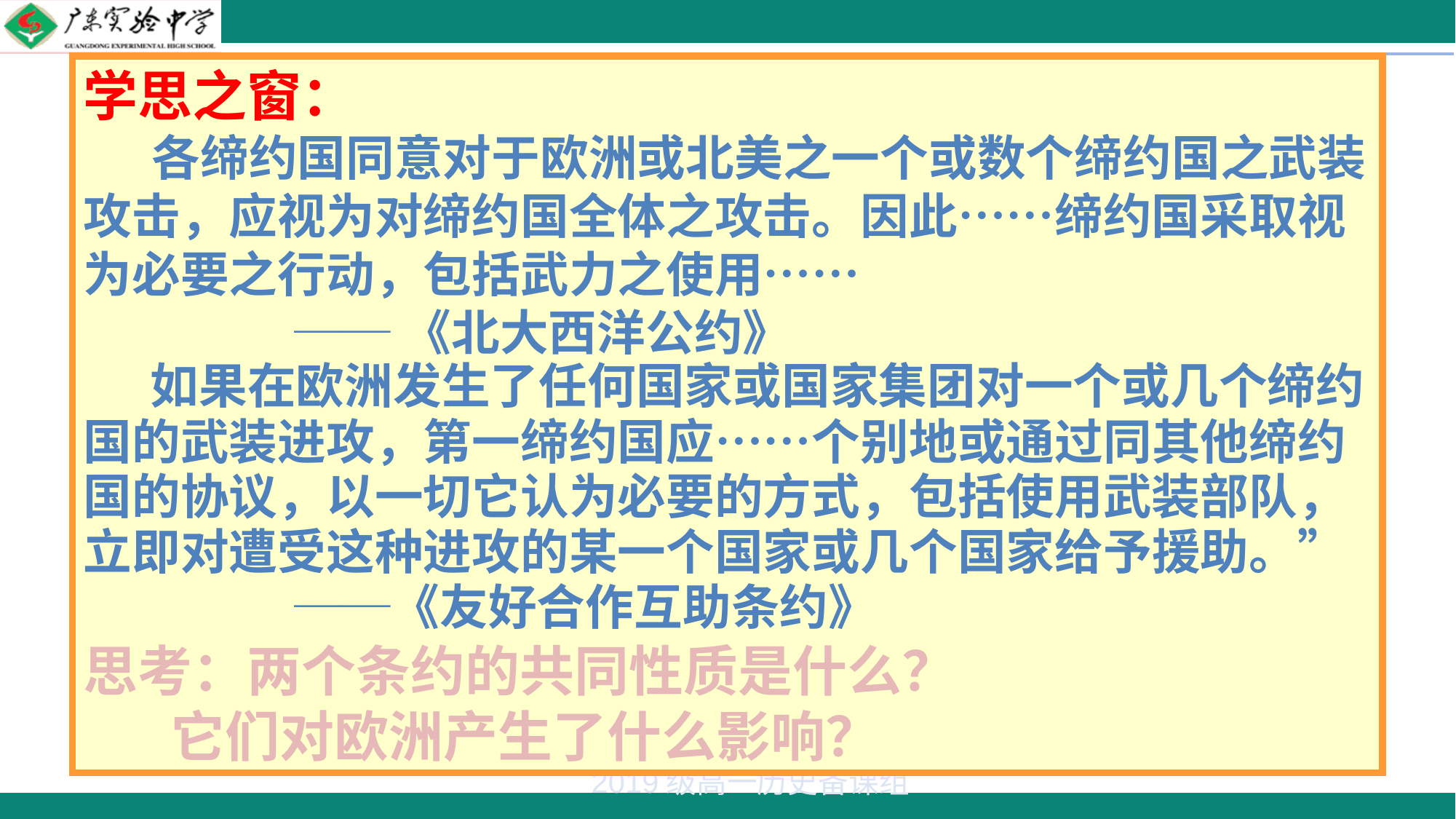

学思之窗：
          各缔约国同意对于欧洲或北美之一个或数个缔约国之武装攻击，应视为对缔约国全体之攻击。因此……缔约国采取视为必要之行动，包括武力之使用……
                   ──《北大西洋公约》
     如果在欧洲发生了任何国家或国家集团对一个或几个缔约国的武装进攻，第一缔约国应……个别地或通过同其他缔约国的协议，以一切它认为必要的方式，包括使用武装部队，立即对遭受这种进攻的某一个国家或几个国家给予援助。”
                   ──《友好合作互助条约》
思考：两个条约的共同性质是什么？
      它们对欧洲产生了什么影响？